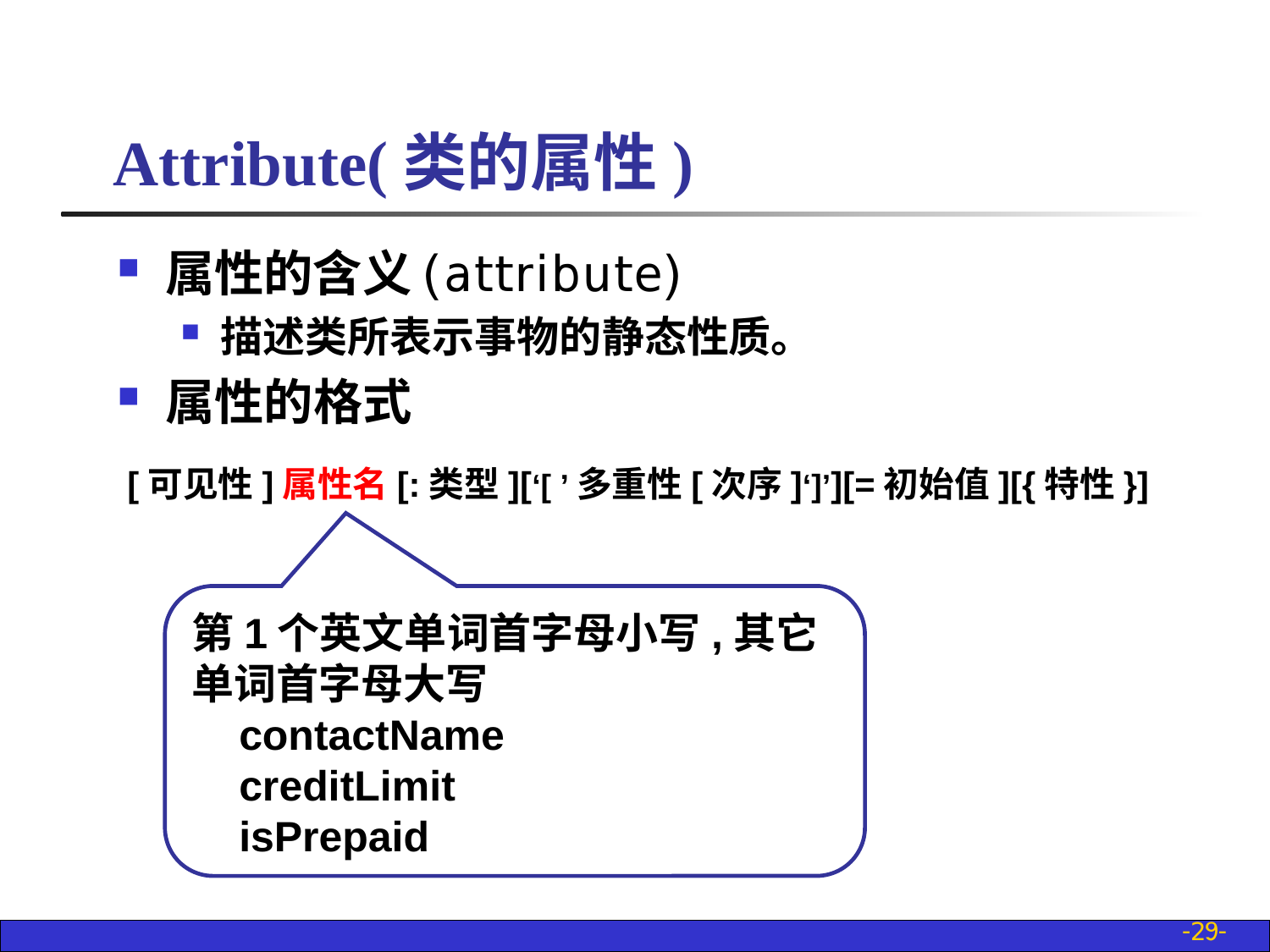

Attribute(类的属性)
属性的含义(attribute)
描述类所表示事物的静态性质。
属性的格式
[可见性]属性名[:类型][‘[ ’多重性[次序]‘]’][=初始值][{特性}]
第1个英文单词首字母小写,其它单词首字母大写
    contactName
    creditLimit
    isPrepaid
-29-